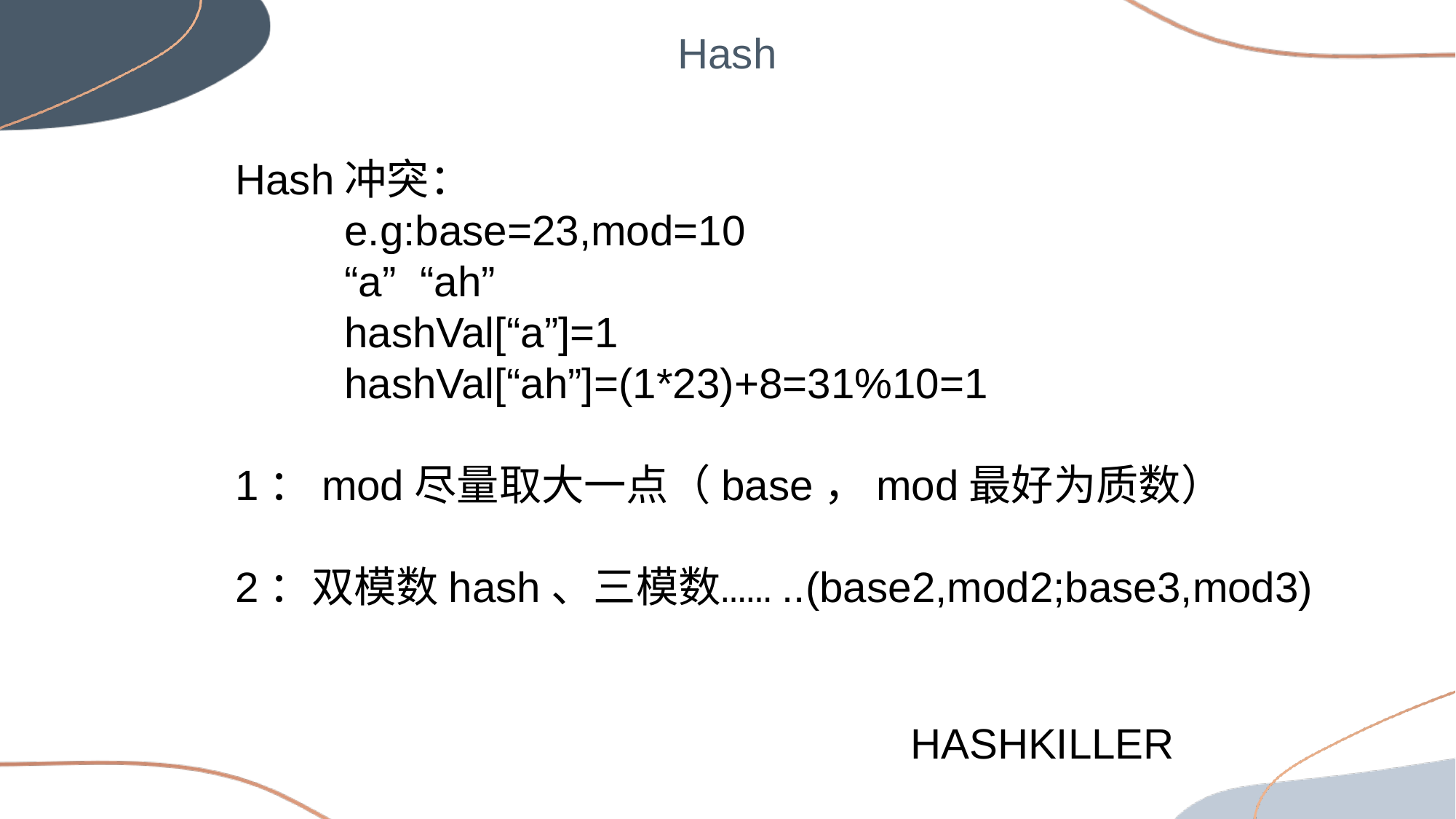

Hash
Hash冲突：
	e.g:base=23,mod=10
	“a”  “ah”
	hashVal[“a”]=1
	hashVal[“ah”]=(1*23)+8=31%10=1
1：mod尽量取大一点（base，mod最好为质数）

2：双模数hash、三模数……..(base2,mod2;base3,mod3)

HASHKILLER